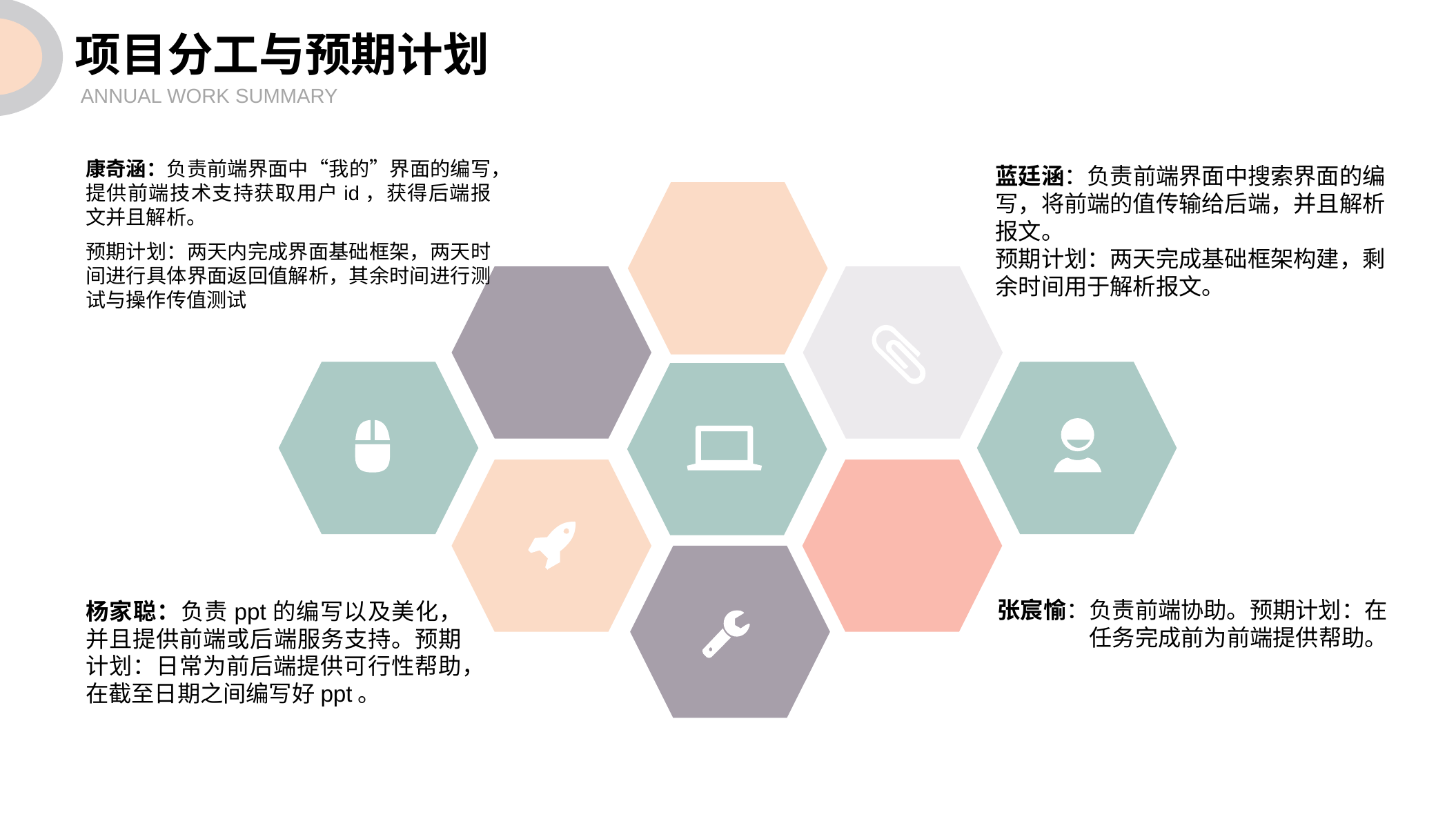

项目分工与预期计划

 ANNUAL WORK SUMMARY
康奇涵：负责前端界面中“我的”界面的编写，提供前端技术支持获取用户id，获得后端报文并且解析。
预期计划：两天内完成界面基础框架，两天时间进行具体界面返回值解析，其余时间进行测试与操作传值测试

蓝廷涵：负责前端界面中搜索界面的编写，将前端的值传输给后端，并且解析报文。
预期计划：两天完成基础框架构建，剩余时间用于解析报文。

张宸愉：负责前端协助。预期计划：在任务完成前为前端提供帮助。
杨家聪：负责ppt的编写以及美化，并且提供前端或后端服务支持。预期计划：日常为前后端提供可行性帮助，在截至日期之间编写好ppt。